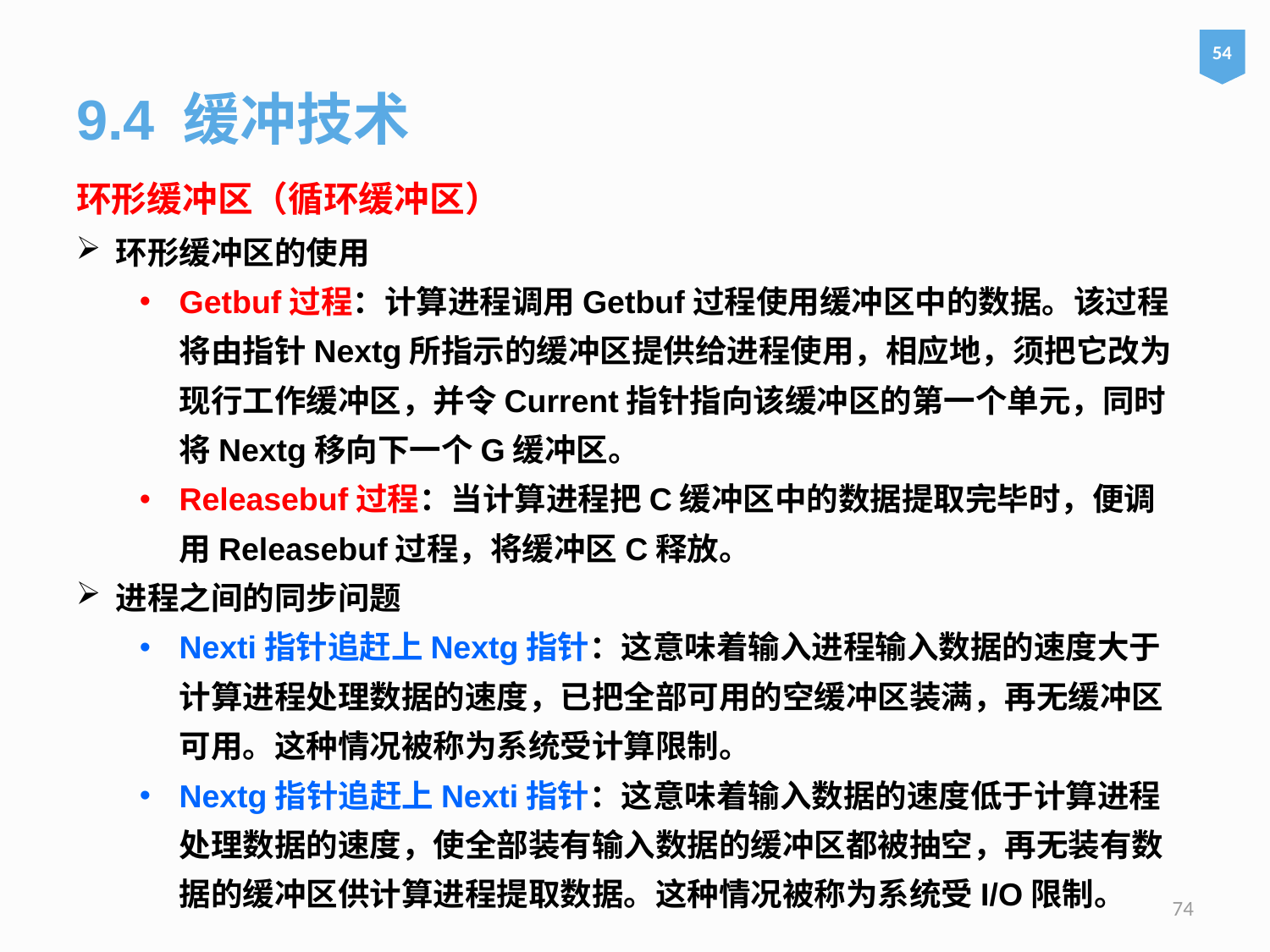

54
9.4 缓冲技术
环形缓冲区（循环缓冲区）
环形缓冲区的使用
Getbuf过程：计算进程调用Getbuf过程使用缓冲区中的数据。该过程将由指针Nextg所指示的缓冲区提供给进程使用，相应地，须把它改为现行工作缓冲区，并令Current指针指向该缓冲区的第一个单元，同时将Nextg移向下一个G缓冲区。
Releasebuf过程：当计算进程把C缓冲区中的数据提取完毕时，便调用Releasebuf过程，将缓冲区C释放。
进程之间的同步问题
Nexti指针追赶上Nextg指针：这意味着输入进程输入数据的速度大于计算进程处理数据的速度，已把全部可用的空缓冲区装满，再无缓冲区可用。这种情况被称为系统受计算限制。
Nextg指针追赶上Nexti指针：这意味着输入数据的速度低于计算进程处理数据的速度，使全部装有输入数据的缓冲区都被抽空，再无装有数据的缓冲区供计算进程提取数据。这种情况被称为系统受I/O限制。
74